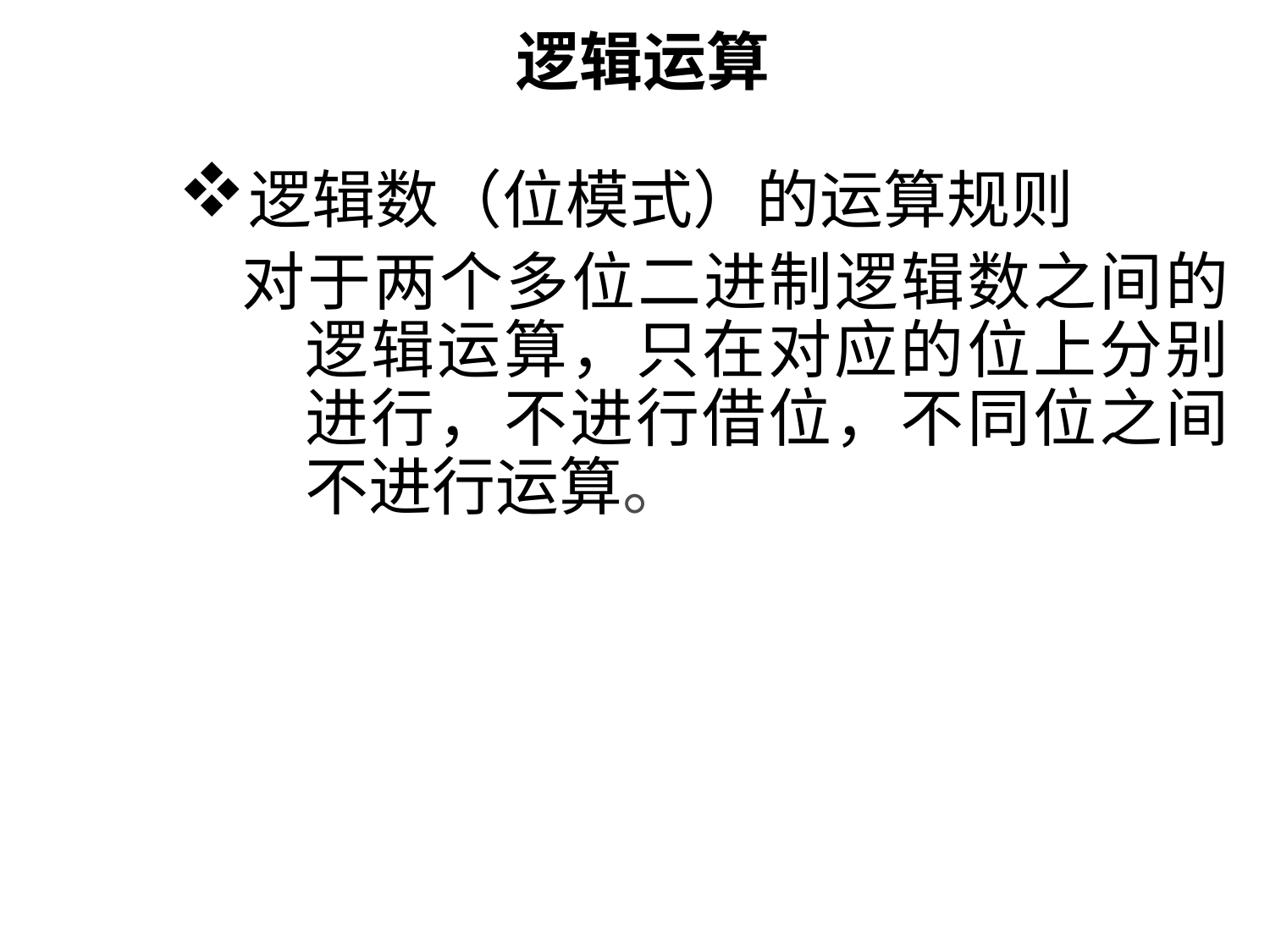

逻辑运算

逻辑数（位模式）的运算规则
对于两个多位二进制逻辑数之间的逻辑运算，只在对应的位上分别进行，不进行借位，不同位之间不进行运算。